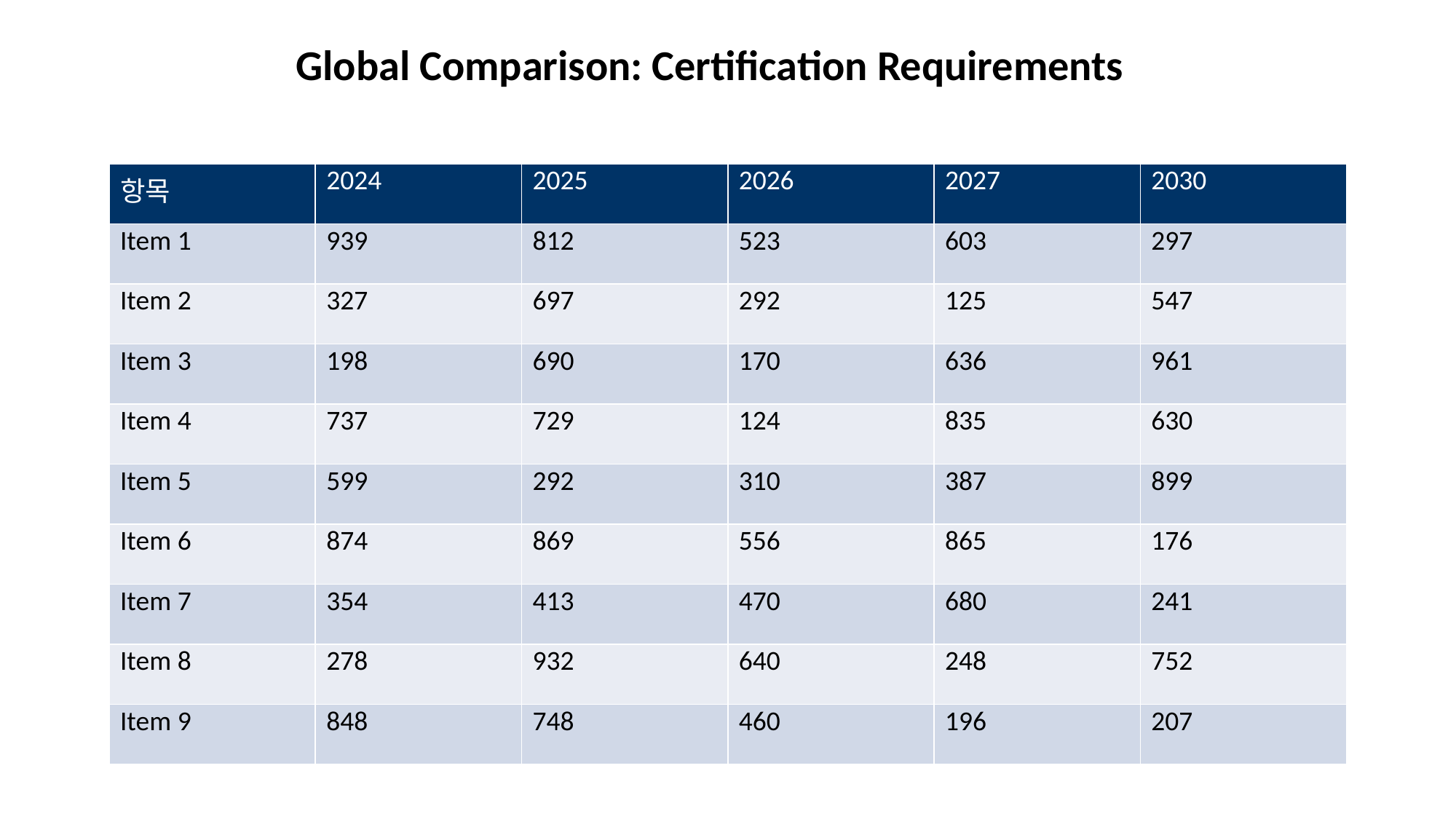

Global Comparison: Certification Requirements
#
| 항목 | 2024 | 2025 | 2026 | 2027 | 2030 |
| --- | --- | --- | --- | --- | --- |
| Item 1 | 939 | 812 | 523 | 603 | 297 |
| Item 2 | 327 | 697 | 292 | 125 | 547 |
| Item 3 | 198 | 690 | 170 | 636 | 961 |
| Item 4 | 737 | 729 | 124 | 835 | 630 |
| Item 5 | 599 | 292 | 310 | 387 | 899 |
| Item 6 | 874 | 869 | 556 | 865 | 176 |
| Item 7 | 354 | 413 | 470 | 680 | 241 |
| Item 8 | 278 | 932 | 640 | 248 | 752 |
| Item 9 | 848 | 748 | 460 | 196 | 207 |